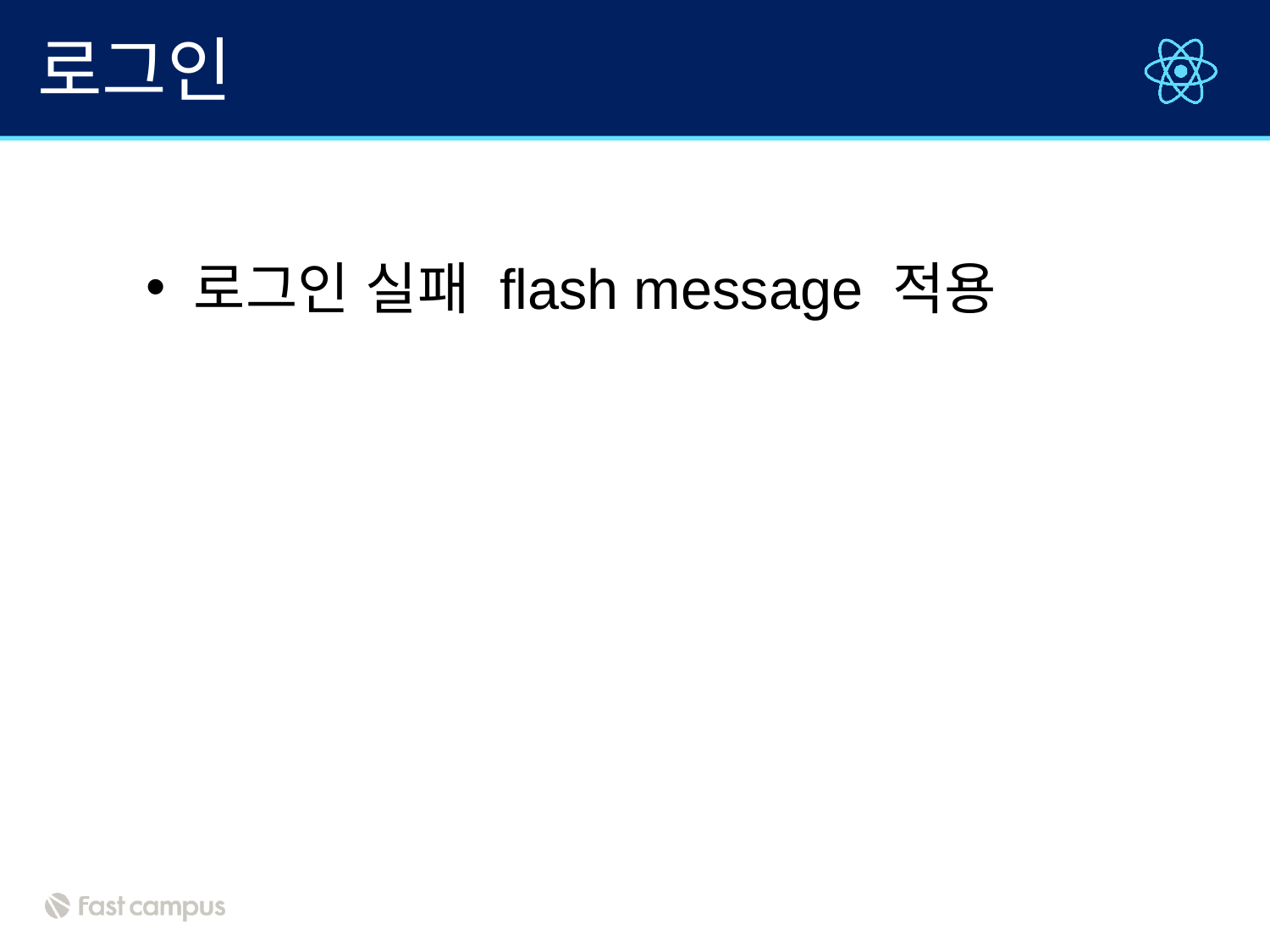

# 로그인
로그인 실패 flash message 적용